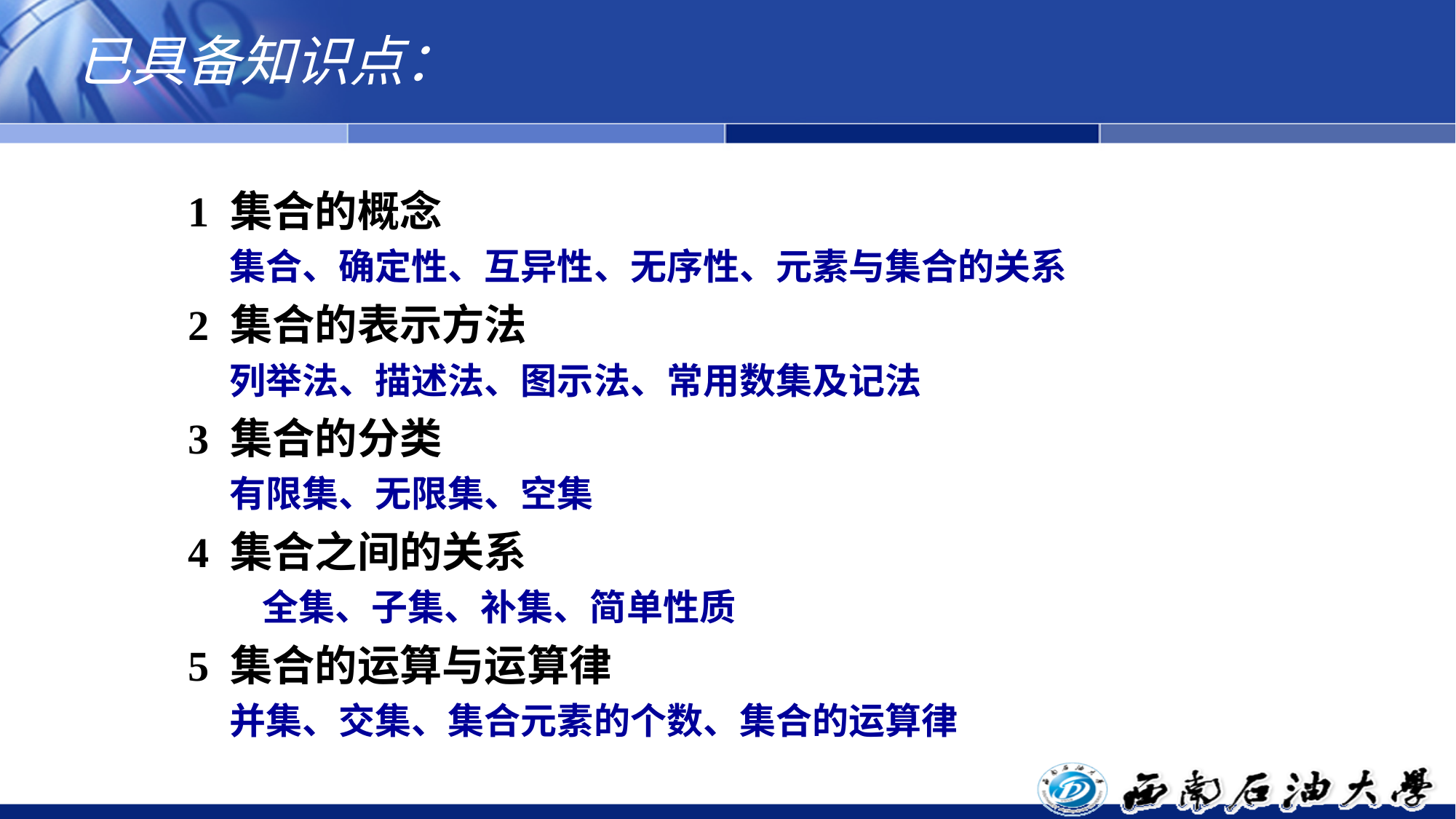

已具备知识点：
1 集合的概念
    集合、确定性、互异性、无序性、元素与集合的关系
2 集合的表示方法
    列举法、描述法、图示法、常用数集及记法
3 集合的分类
    有限集、无限集、空集
4 集合之间的关系
        全集、子集、补集、简单性质
5 集合的运算与运算律
    并集、交集、集合元素的个数、集合的运算律